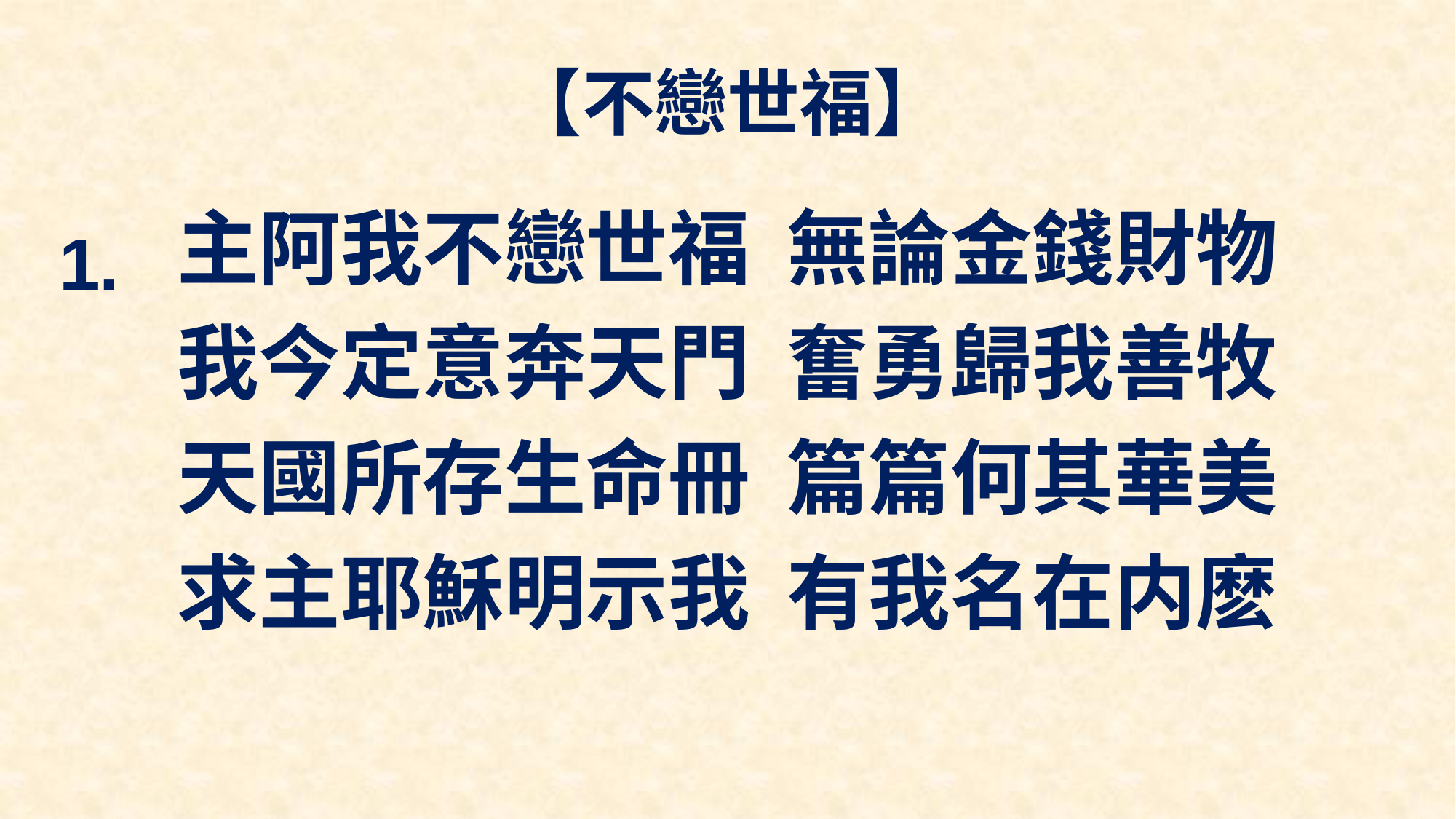

# 【不戀世福】
主阿我不戀世福  無論金錢財物
我今定意奔天門  奮勇歸我善牧
天國所存生命冊  篇篇何其華美
求主耶穌明示我  有我名在内麽
1.